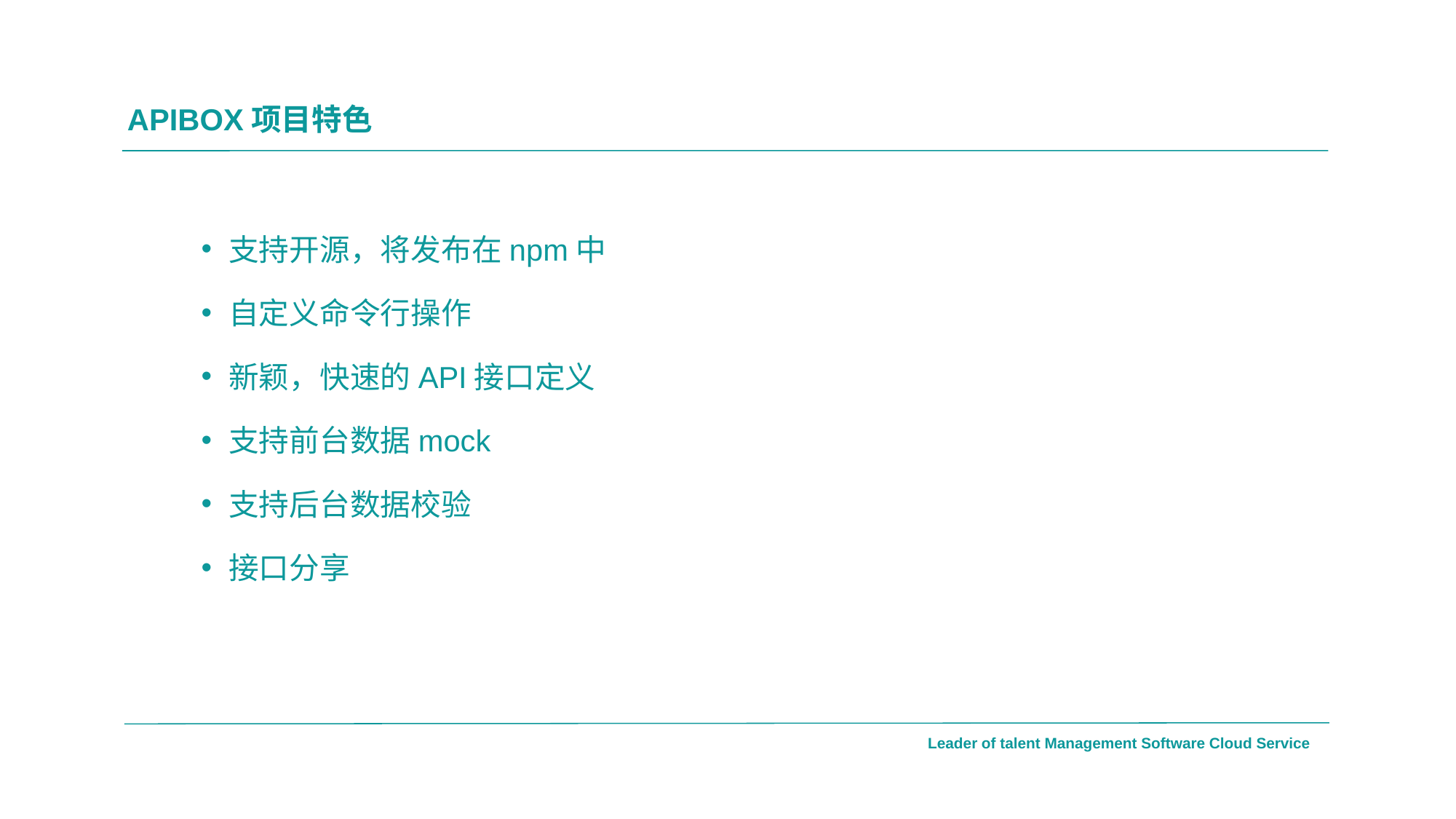

# APIBOX项目特色
支持开源，将发布在npm中
自定义命令行操作
新颖，快速的API接口定义
支持前台数据mock
支持后台数据校验
接口分享